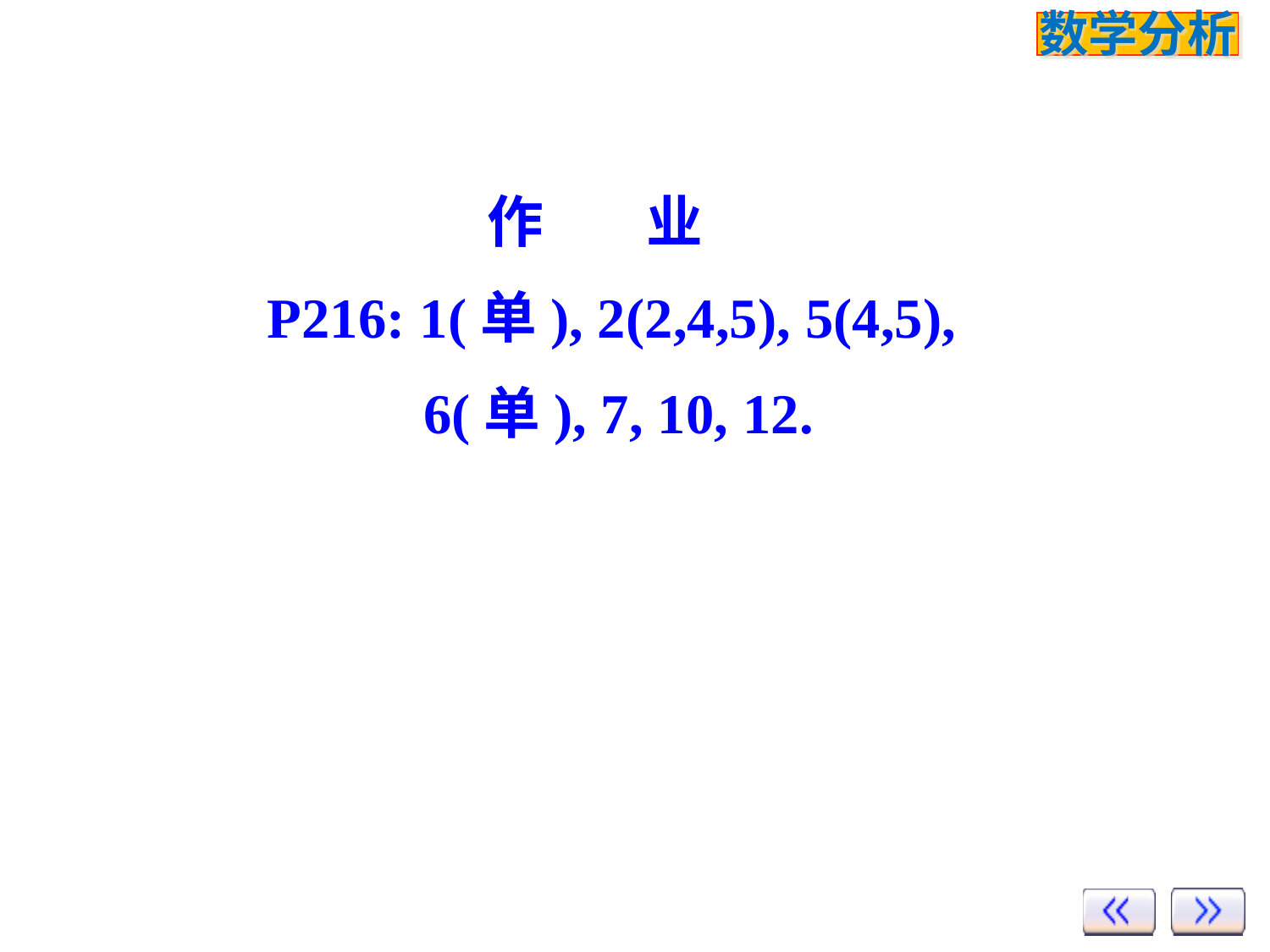

作        业
P216: 1(单), 2(2,4,5), 5(4,5),
           6(单), 7, 10, 12.